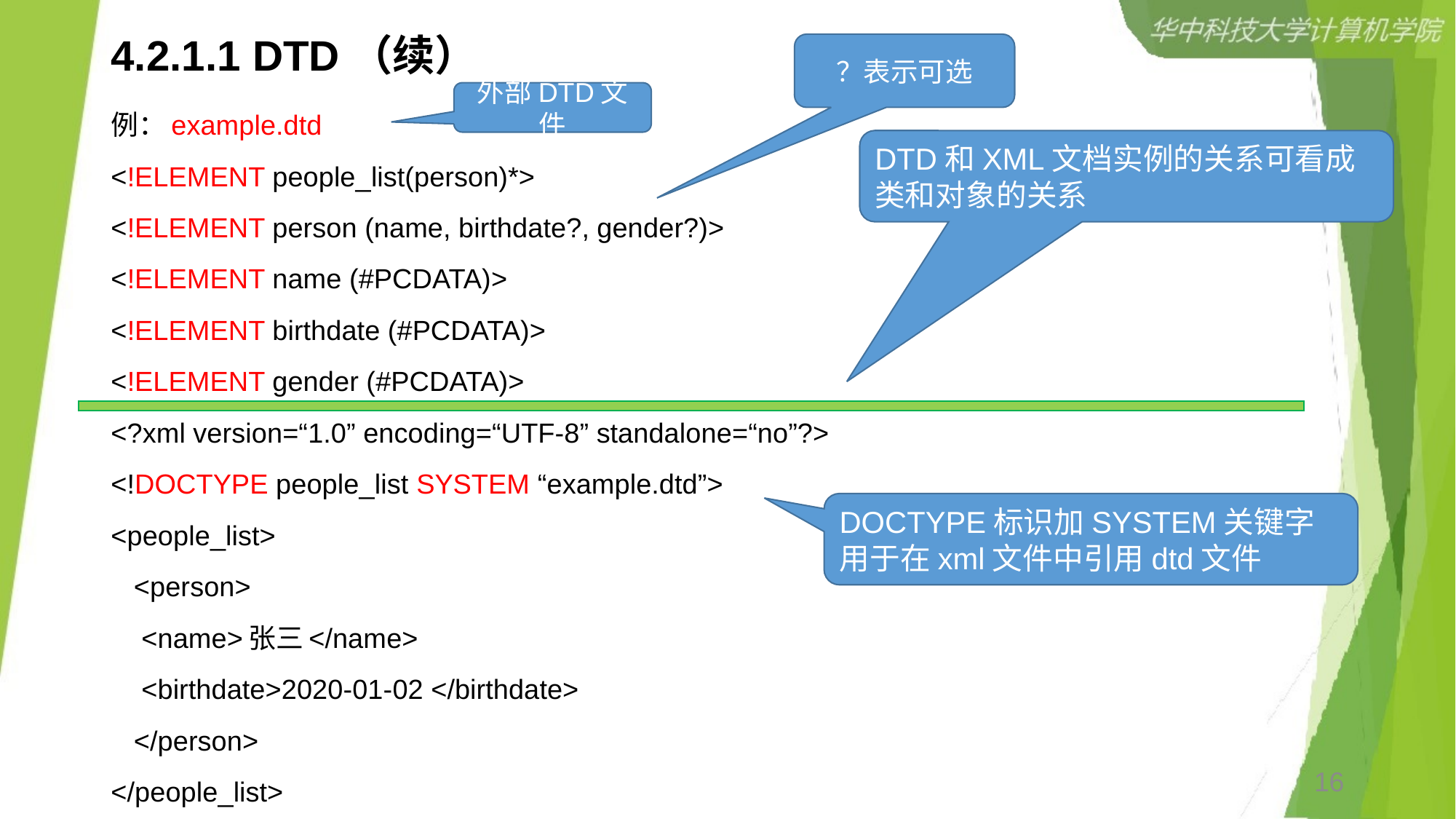

# 4.2.1.1 DTD（续）
？表示可选
外部DTD文件
例：example.dtd
<!ELEMENT people_list(person)*>
<!ELEMENT person (name, birthdate?, gender?)>
<!ELEMENT name (#PCDATA)>
<!ELEMENT birthdate (#PCDATA)>
<!ELEMENT gender (#PCDATA)>
<?xml version=“1.0” encoding=“UTF-8” standalone=“no”?>
<!DOCTYPE people_list SYSTEM “example.dtd”>
<people_list>
   <person>
    <name>张三</name>
    <birthdate>2020-01-02 </birthdate>
   </person>
</people_list>
DTD和XML文档实例的关系可看成类和对象的关系

DOCTYPE标识加SYSTEM关键字用于在xml文件中引用dtd文件
16